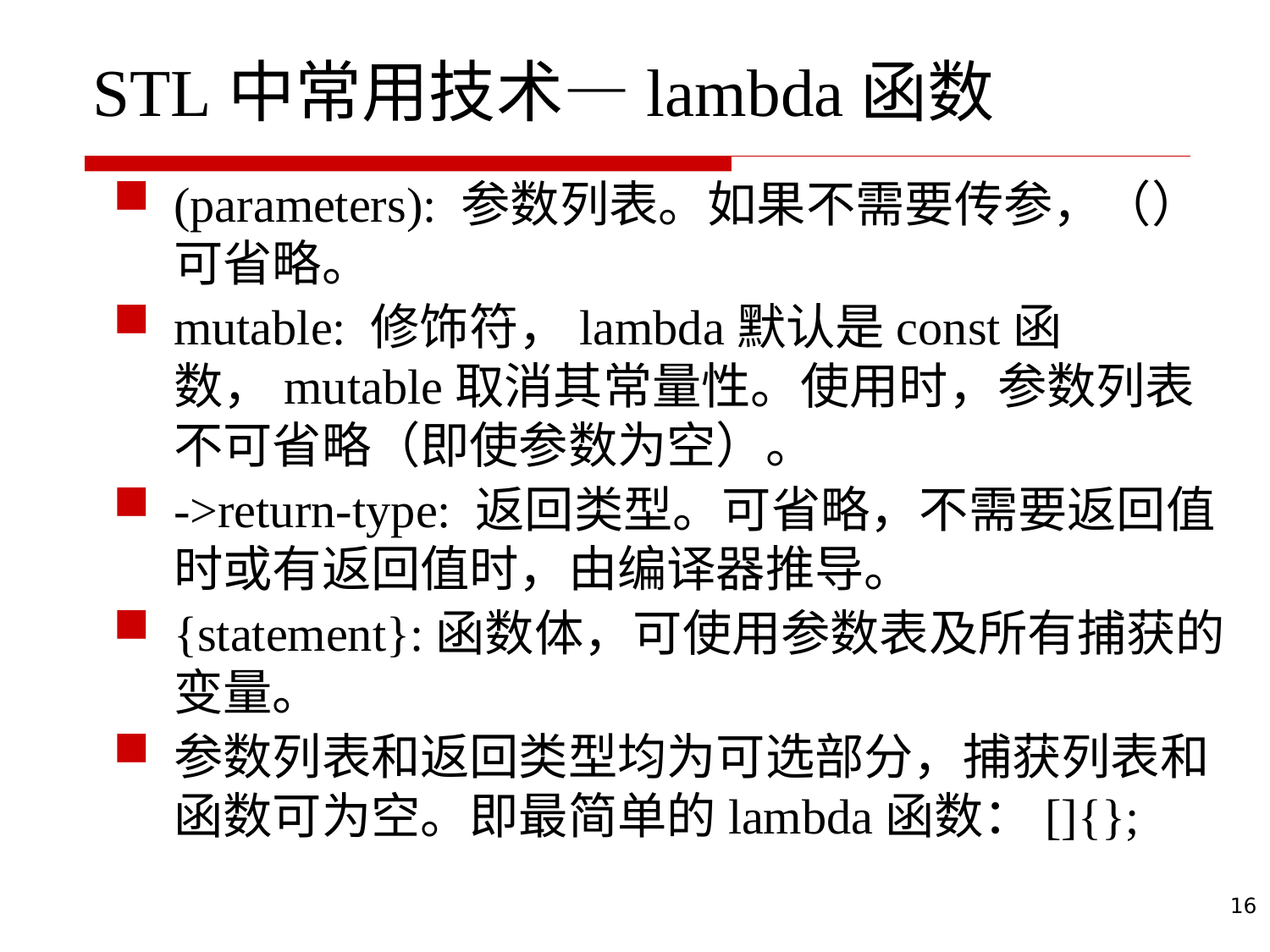

# STL中常用技术—lambda函数
(parameters): 参数列表。如果不需要传参，（）可省略。
mutable: 修饰符，lambda默认是const函数，mutable取消其常量性。使用时，参数列表不可省略（即使参数为空）。
->return-type: 返回类型。可省略，不需要返回值时或有返回值时，由编译器推导。
{statement}:函数体，可使用参数表及所有捕获的变量。
参数列表和返回类型均为可选部分，捕获列表和函数可为空。即最简单的lambda函数：[]{};
16